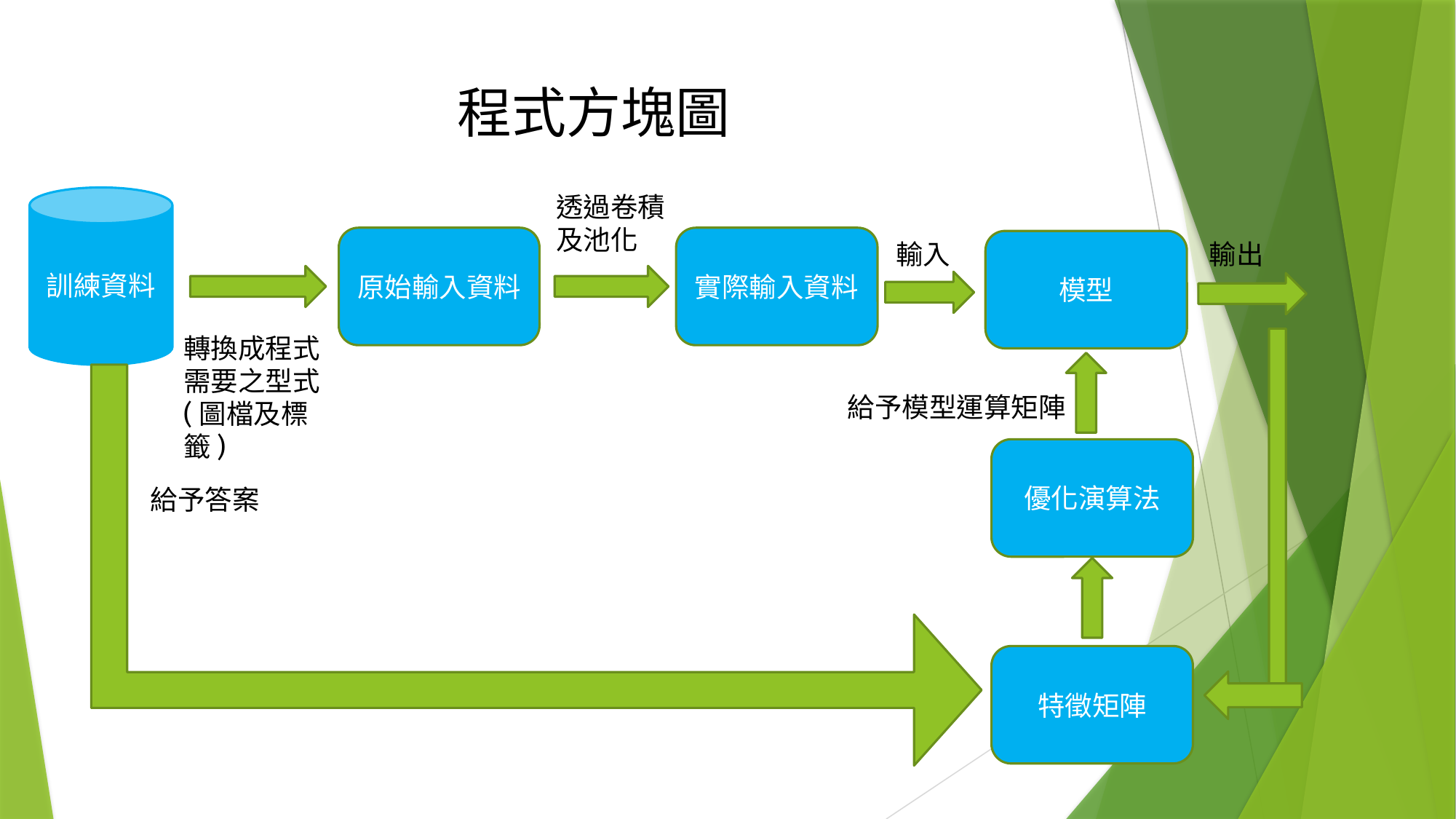

# 程式方塊圖

透過卷積  及池化
訓練資料
原始輸入資料
實際輸入資料
模型
輸入
輸出

轉換成程式需要之型式(圖檔及標籤)

給予模型運算矩陣
優化演算法
給予答案

特徵矩陣